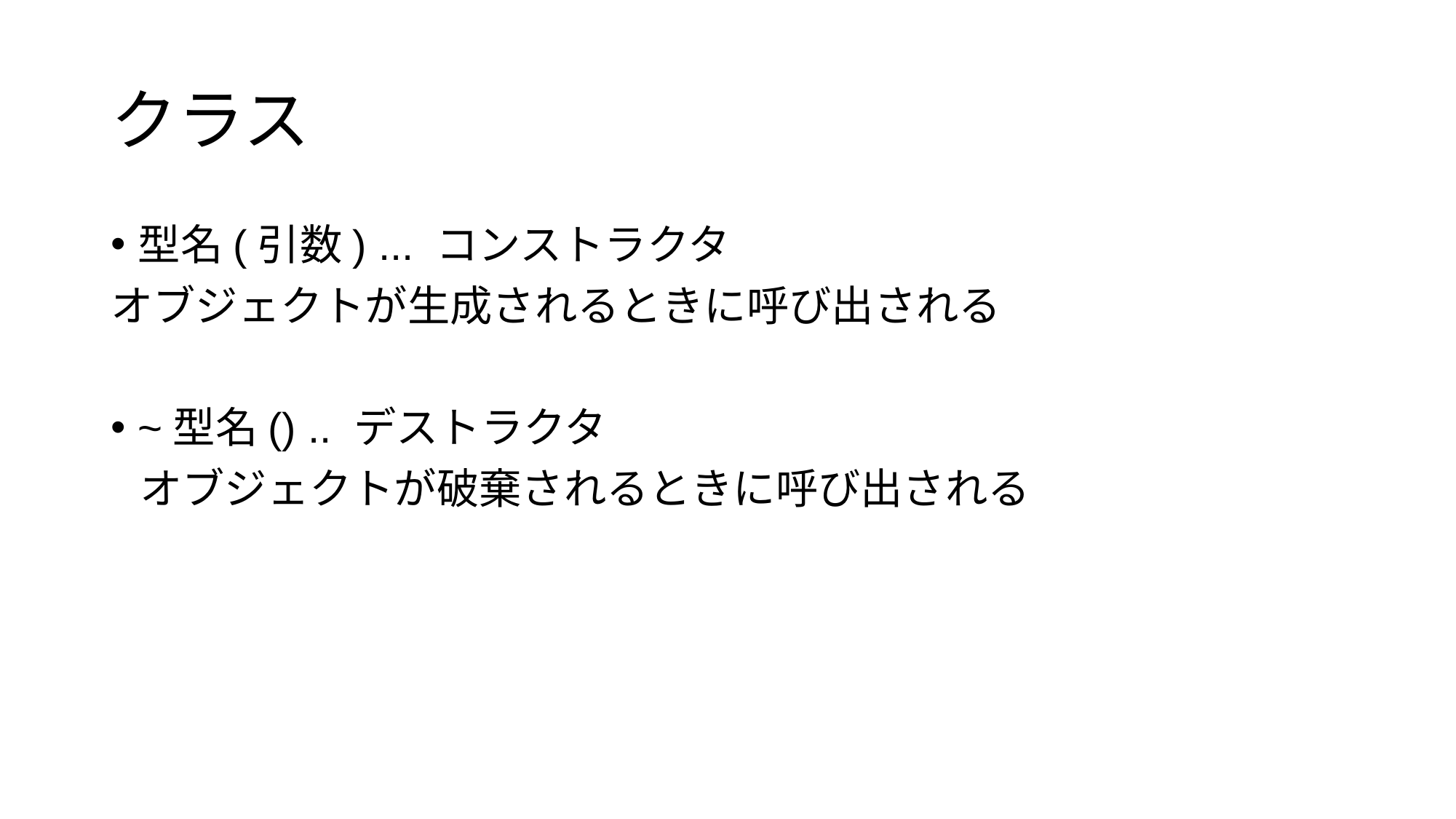

# クラス
型名(引数) ... コンストラクタ
オブジェクトが生成されるときに呼び出される

~型名() .. デストラクタ
  オブジェクトが破棄されるときに呼び出される